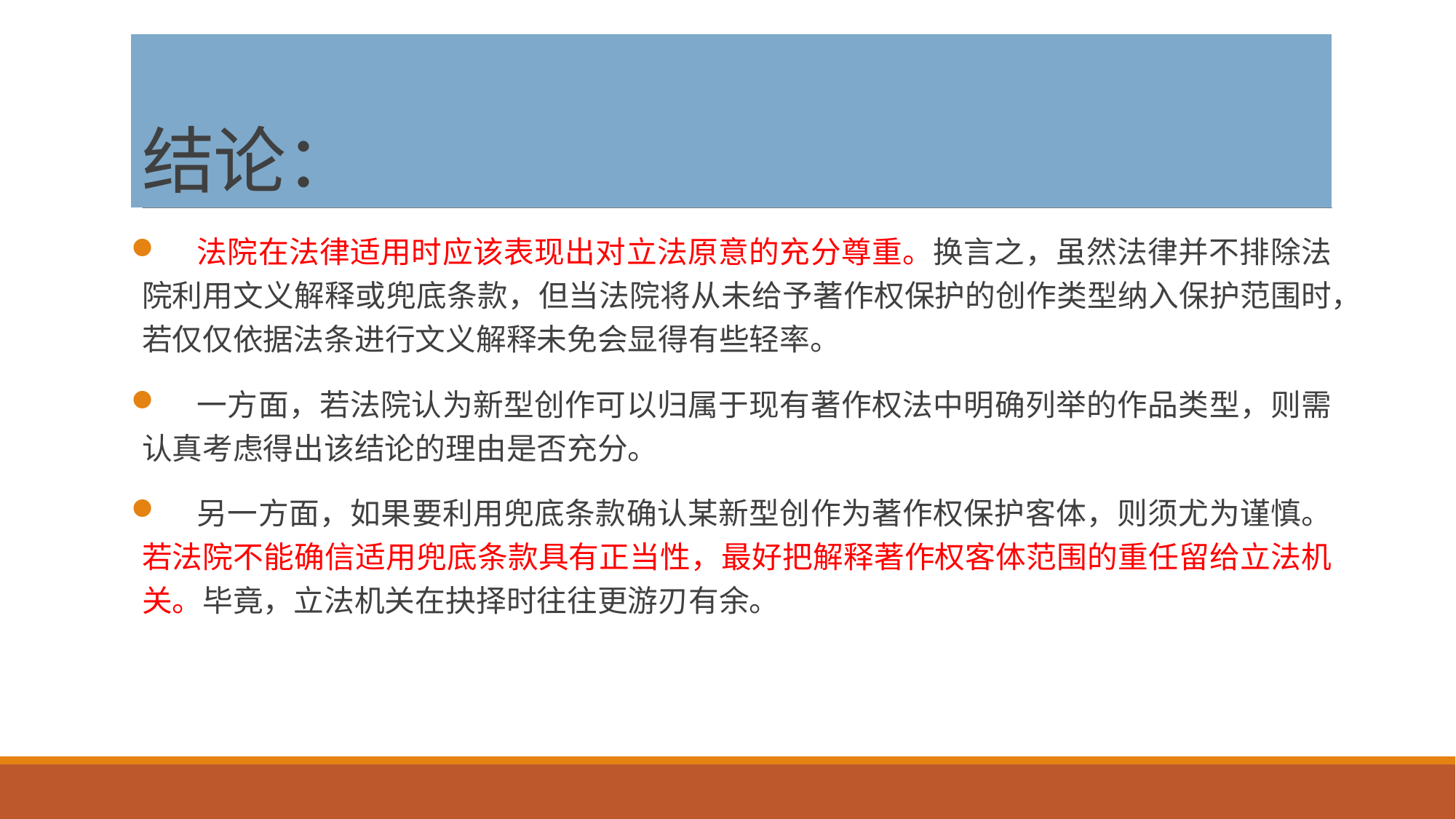

# 结论：
    法院在法律适用时应该表现出对立法原意的充分尊重。换言之，虽然法律并不排除法院利用文义解释或兜底条款，但当法院将从未给予著作权保护的创作类型纳入保护范围时，若仅仅依据法条进行文义解释未免会显得有些轻率。
    一方面，若法院认为新型创作可以归属于现有著作权法中明确列举的作品类型，则需认真考虑得出该结论的理由是否充分。
    另一方面，如果要利用兜底条款确认某新型创作为著作权保护客体，则须尤为谨慎。若法院不能确信适用兜底条款具有正当性，最好把解释著作权客体范围的重任留给立法机关。毕竟，立法机关在抉择时往往更游刃有余。